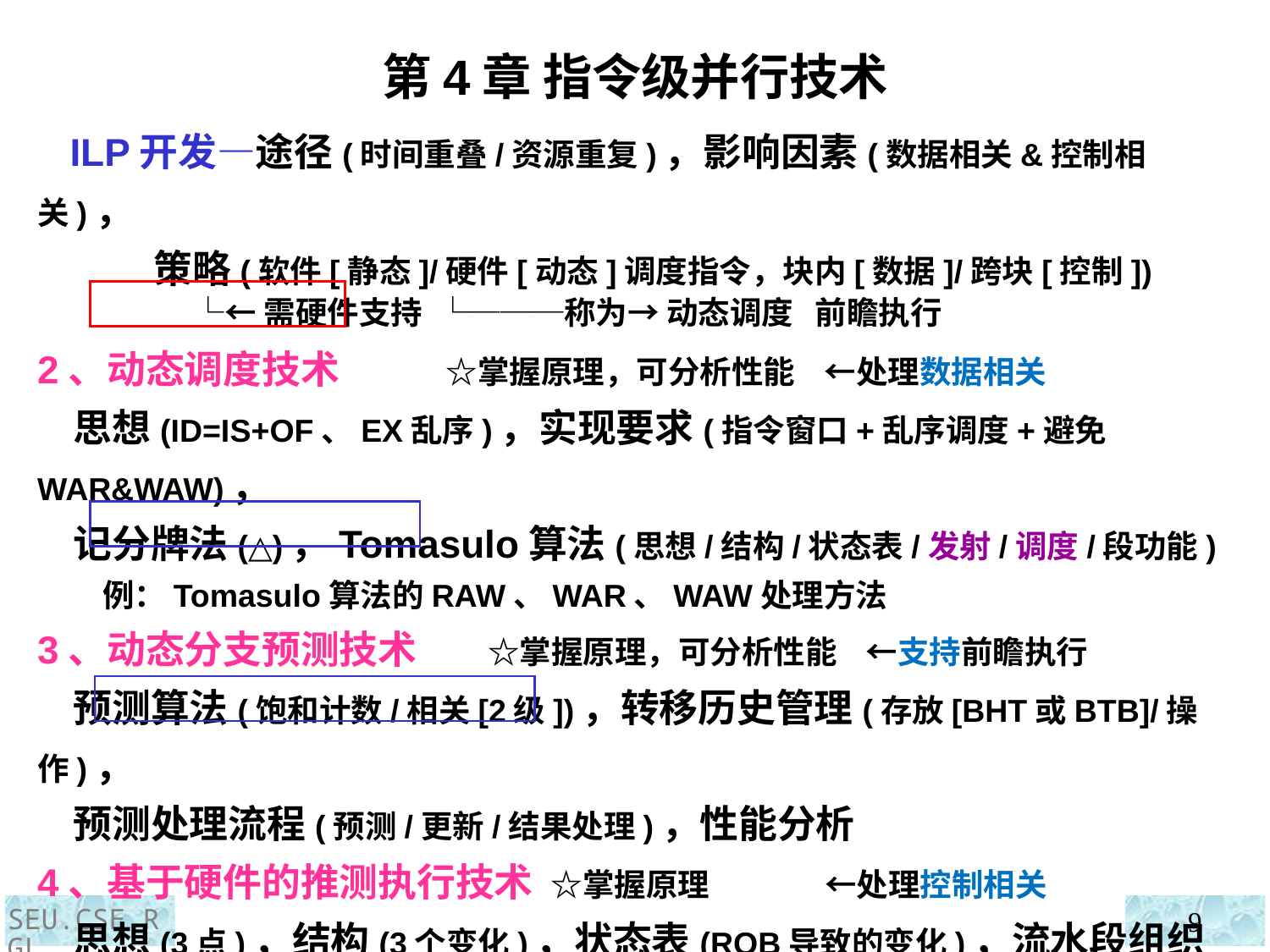

第4章 指令级并行技术
   ILP开发—途径(时间重叠/资源重复)，影响因素(数据相关&控制相关)，
            策略(软件[静态]/硬件[动态]调度指令，块内[数据]/跨块[控制])
                      └←需硬件支持  └───称为→ 动态调度   前瞻执行
2、动态调度技术            ☆掌握原理，可分析性能    ←处理数据相关
   思想(ID=IS+OF、EX乱序)，实现要求(指令窗口+乱序调度+避免WAR&WAW)，
   记分牌法(△)，Tomasulo算法(思想/结构/状态表/发射/调度/段功能)
        例：Tomasulo算法的RAW、WAR、WAW处理方法
3、动态分支预测技术        ☆掌握原理，可分析性能    ←支持前瞻执行
   预测算法(饱和计数/相关[2级])，转移历史管理(存放[BHT或BTB]/操作)，
   预测处理流程(预测/更新/结果处理)，性能分析
4、基于硬件的推测执行技术  ☆掌握原理                ←处理控制相关
   思想(3点)，结构(3个变化)，状态表(ROB导致的变化)，流水段组织
        例：结构冒险、控制冒险的处理方法，数据流动保证
5-6、多指令流出、多线程技术    (下页)

SEU.CSE.RGL
9